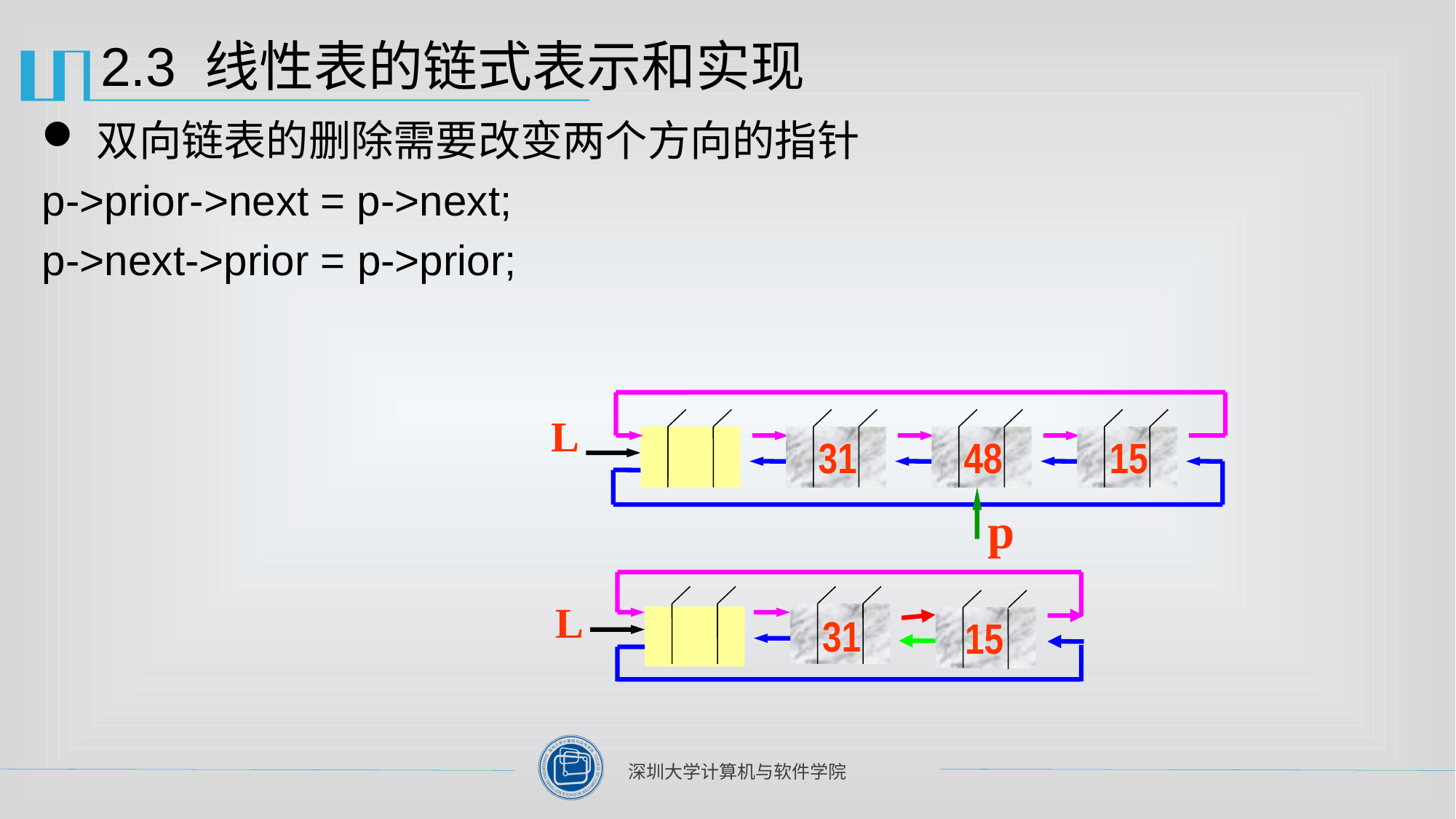

# 2.3 线性表的链式表示和实现
双向链表的删除需要改变两个方向的指针
p->prior->next = p->next;
p->next->prior = p->prior;

L

31

48

15

p

31

L

15

57